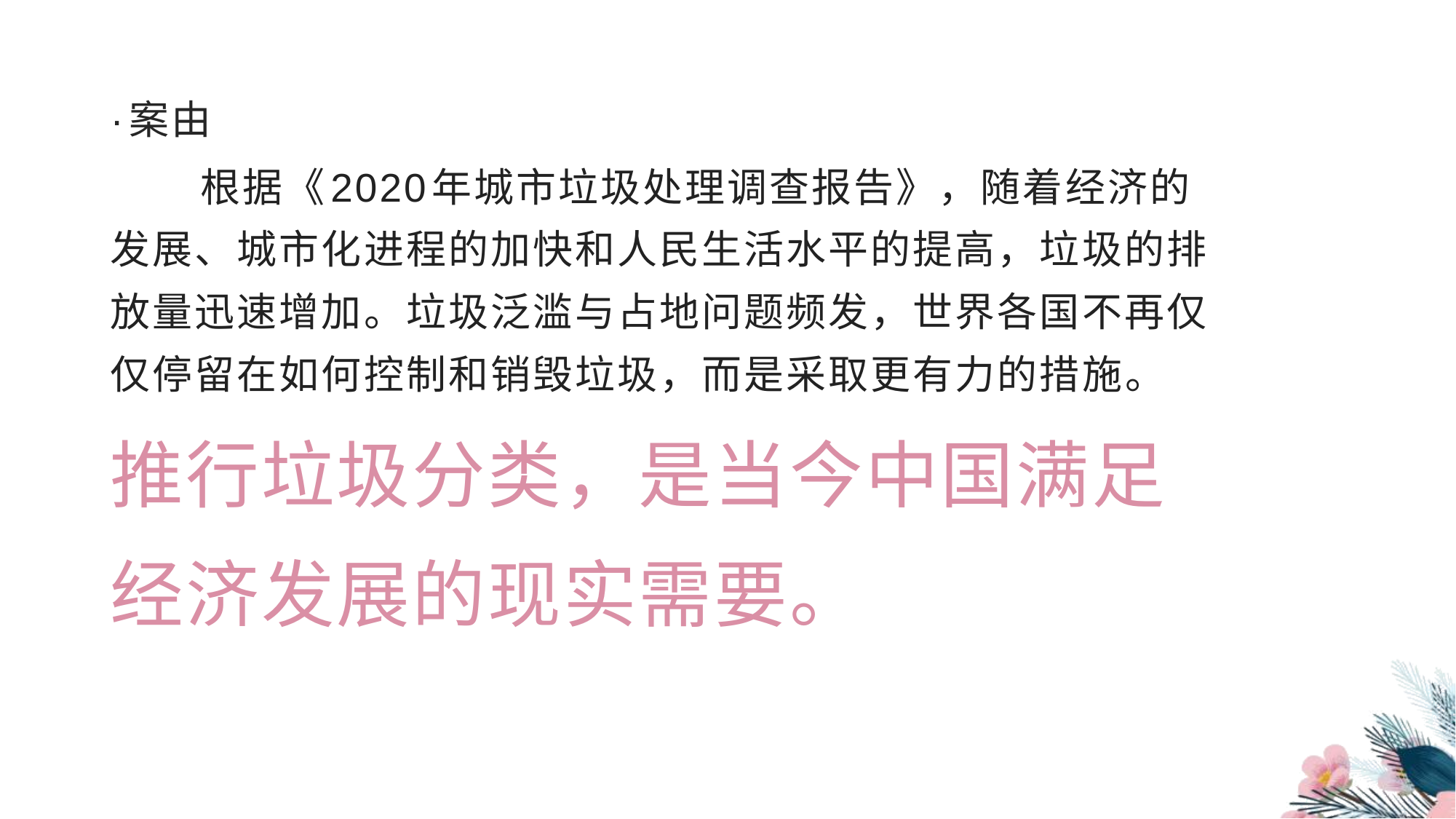

·案由
    　根据《2020年城市垃圾处理调查报告》，随着经济的发展、城市化进程的加快和人民生活水平的提高，垃圾的排放量迅速增加。垃圾泛滥与占地问题频发，世界各国不再仅仅停留在如何控制和销毁垃圾，而是采取更有力的措施。
推行垃圾分类，是当今中国满足
经济发展的现实需要。